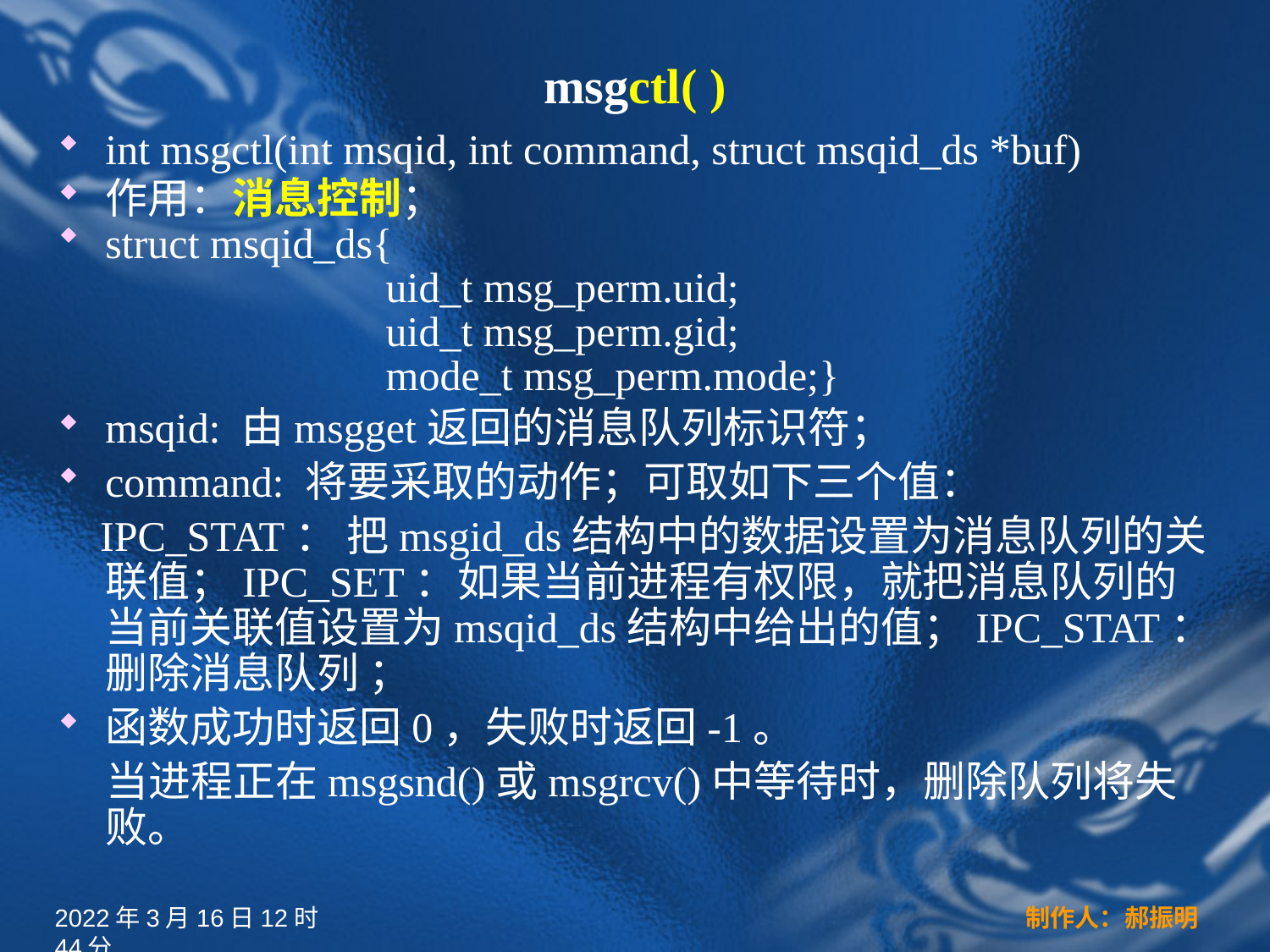

# msgctl( )
int msgctl(int msqid, int command, struct msqid_ds *buf)
作用：消息控制；
struct msqid_ds{
                               uid_t msg_perm.uid;
                               uid_t msg_perm.gid;
                               mode_t msg_perm.mode;}
msqid: 由msgget返回的消息队列标识符；
command: 将要采取的动作；可取如下三个值：
    IPC_STAT： 把msgid_ds结构中的数据设置为消息队列的关联值；IPC_SET：如果当前进程有权限，就把消息队列的当前关联值设置为msqid_ds结构中给出的值；IPC_STAT：删除消息队列 ；
函数成功时返回0，失败时返回-1。
    当进程正在msgsnd()或msgrcv()中等待时，删除队列将失败。

2022年3月16日12时44分
制作人：郝振明